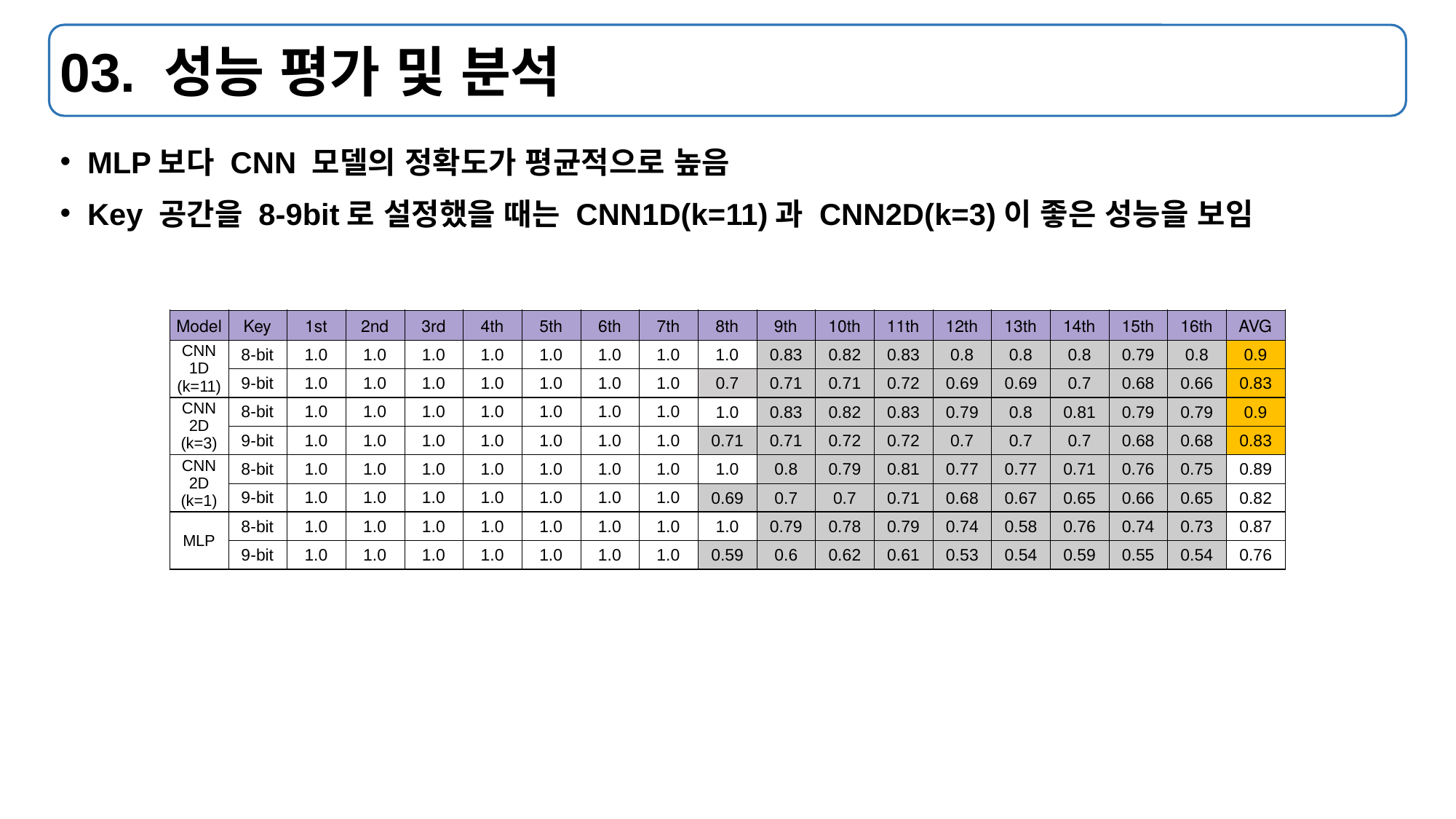

# 03. 성능 평가 및 분석
MLP보다 CNN 모델의 정확도가 평균적으로 높음
Key 공간을 8-9bit로 설정했을 때는 CNN1D(k=11)과 CNN2D(k=3)이 좋은 성능을 보임
| Model | Key | 1st | 2nd | 3rd | 4th | 5th | 6th | 7th | 8th | 9th | 10th | 11th | 12th | 13th | 14th | 15th | 16th | AVG |
| --- | --- | --- | --- | --- | --- | --- | --- | --- | --- | --- | --- | --- | --- | --- | --- | --- | --- | --- |
| CNN 1D (k=11) | 8-bit | 1.0 | 1.0 | 1.0 | 1.0 | 1.0 | 1.0 | 1.0 | 1.0 | 0.83 | 0.82 | 0.83 | 0.8 | 0.8 | 0.8 | 0.79 | 0.8 | 0.9 |
|  | 9-bit | 1.0 | 1.0 | 1.0 | 1.0 | 1.0 | 1.0 | 1.0 | 0.7 | 0.71 | 0.71 | 0.72 | 0.69 | 0.69 | 0.7 | 0.68 | 0.66 | 0.83 |
| CNN 2D (k=3) | 8-bit | 1.0 | 1.0 | 1.0 | 1.0 | 1.0 | 1.0 | 1.0 | 1.0 | 0.83 | 0.82 | 0.83 | 0.79 | 0.8 | 0.81 | 0.79 | 0.79 | 0.9 |
|  | 9-bit | 1.0 | 1.0 | 1.0 | 1.0 | 1.0 | 1.0 | 1.0 | 0.71 | 0.71 | 0.72 | 0.72 | 0.7 | 0.7 | 0.7 | 0.68 | 0.68 | 0.83 |
| CNN 2D (k=1) | 8-bit | 1.0 | 1.0 | 1.0 | 1.0 | 1.0 | 1.0 | 1.0 | 1.0 | 0.8 | 0.79 | 0.81 | 0.77 | 0.77 | 0.71 | 0.76 | 0.75 | 0.89 |
|  | 9-bit | 1.0 | 1.0 | 1.0 | 1.0 | 1.0 | 1.0 | 1.0 | 0.69 | 0.7 | 0.7 | 0.71 | 0.68 | 0.67 | 0.65 | 0.66 | 0.65 | 0.82 |
| MLP | 8-bit | 1.0 | 1.0 | 1.0 | 1.0 | 1.0 | 1.0 | 1.0 | 1.0 | 0.79 | 0.78 | 0.79 | 0.74 | 0.58 | 0.76 | 0.74 | 0.73 | 0.87 |
|  | 9-bit | 1.0 | 1.0 | 1.0 | 1.0 | 1.0 | 1.0 | 1.0 | 0.59 | 0.6 | 0.62 | 0.61 | 0.53 | 0.54 | 0.59 | 0.55 | 0.54 | 0.76 |